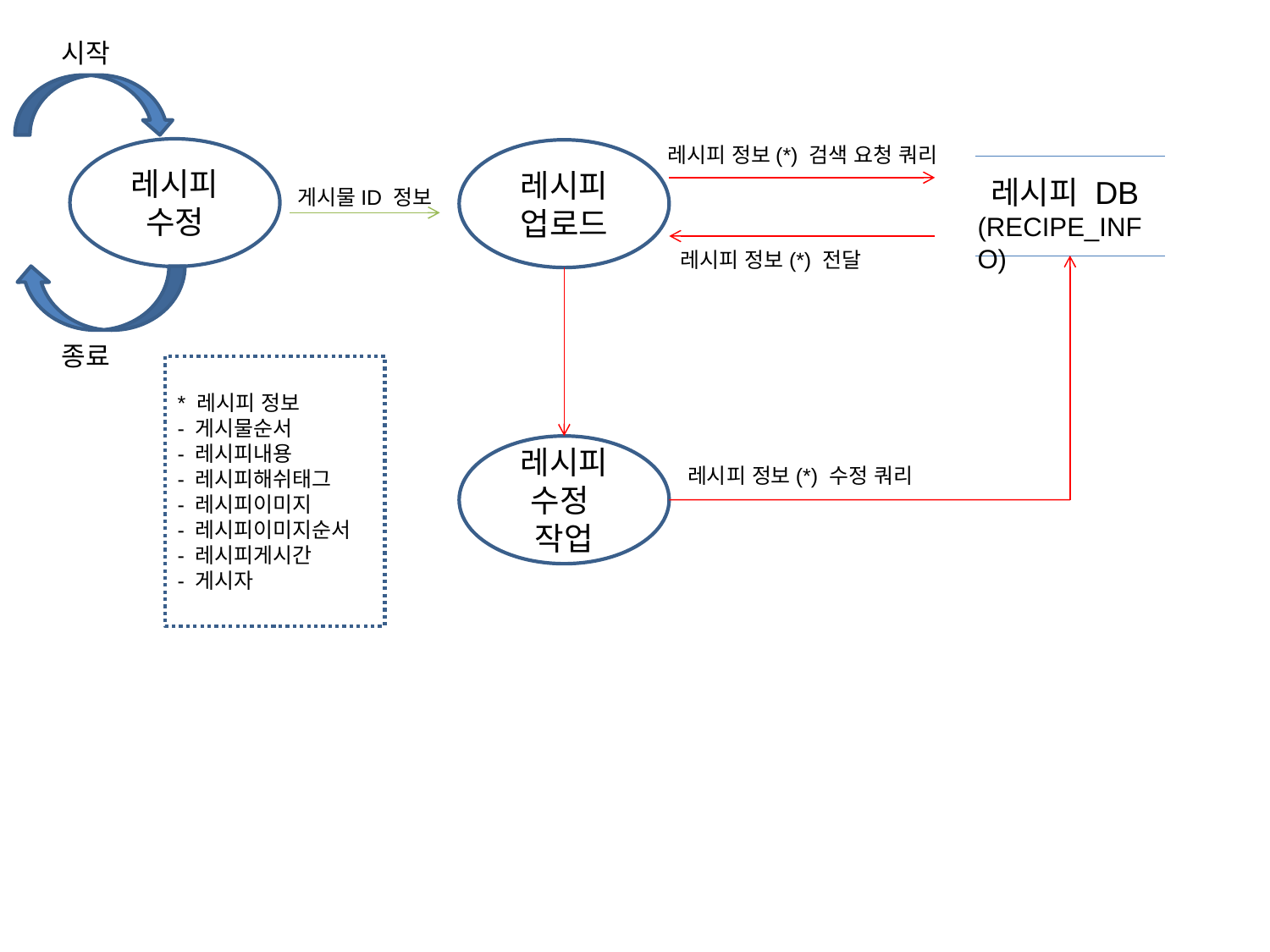

시작

레시피 정보(*) 검색 요청 쿼리
레시피 수정
레시피 업로드
레시피 DB
(RECIPE_INFO)
게시물ID 정보
레시피 정보(*) 전달

종료
* 레시피 정보
- 게시물순서
- 레시피내용
- 레시피해쉬태그
- 레시피이미지
- 레시피이미지순서
- 레시피게시간
- 게시자
레시피 수정
작업
레시피 정보(*) 수정 쿼리